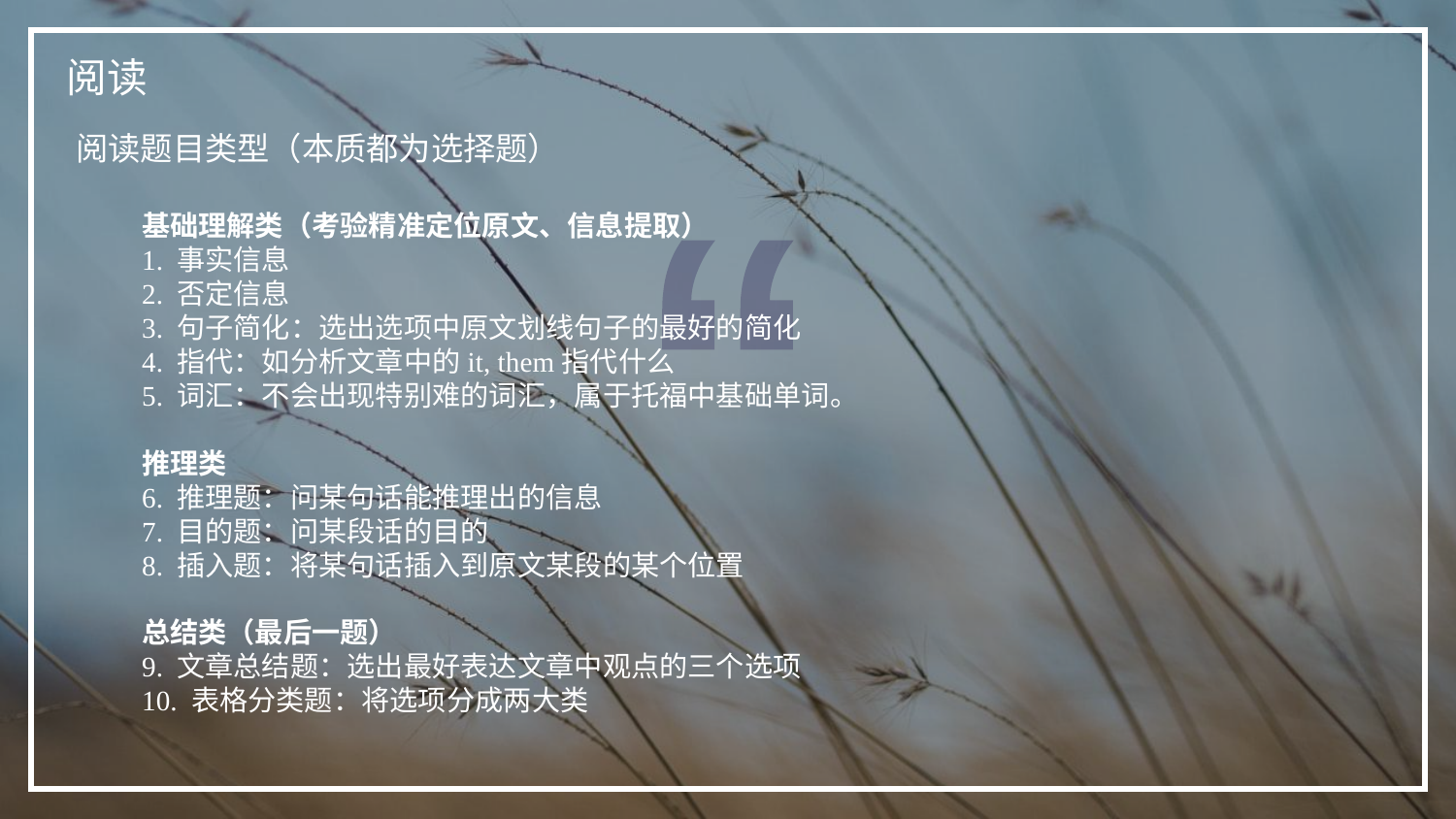

阅读
阅读题目类型（本质都为选择题）
基础理解类（考验精准定位原文、信息提取）
1. 事实信息
2. 否定信息
3. 句子简化：选出选项中原文划线句子的最好的简化
4. 指代：如分析文章中的it, them指代什么
5. 词汇：不会出现特别难的词汇，属于托福中基础单词。

推理类
6. 推理题：问某句话能推理出的信息
7. 目的题：问某段话的目的
8. 插入题：将某句话插入到原文某段的某个位置

总结类（最后一题）
9. 文章总结题：选出最好表达文章中观点的三个选项
10. 表格分类题：将选项分成两大类